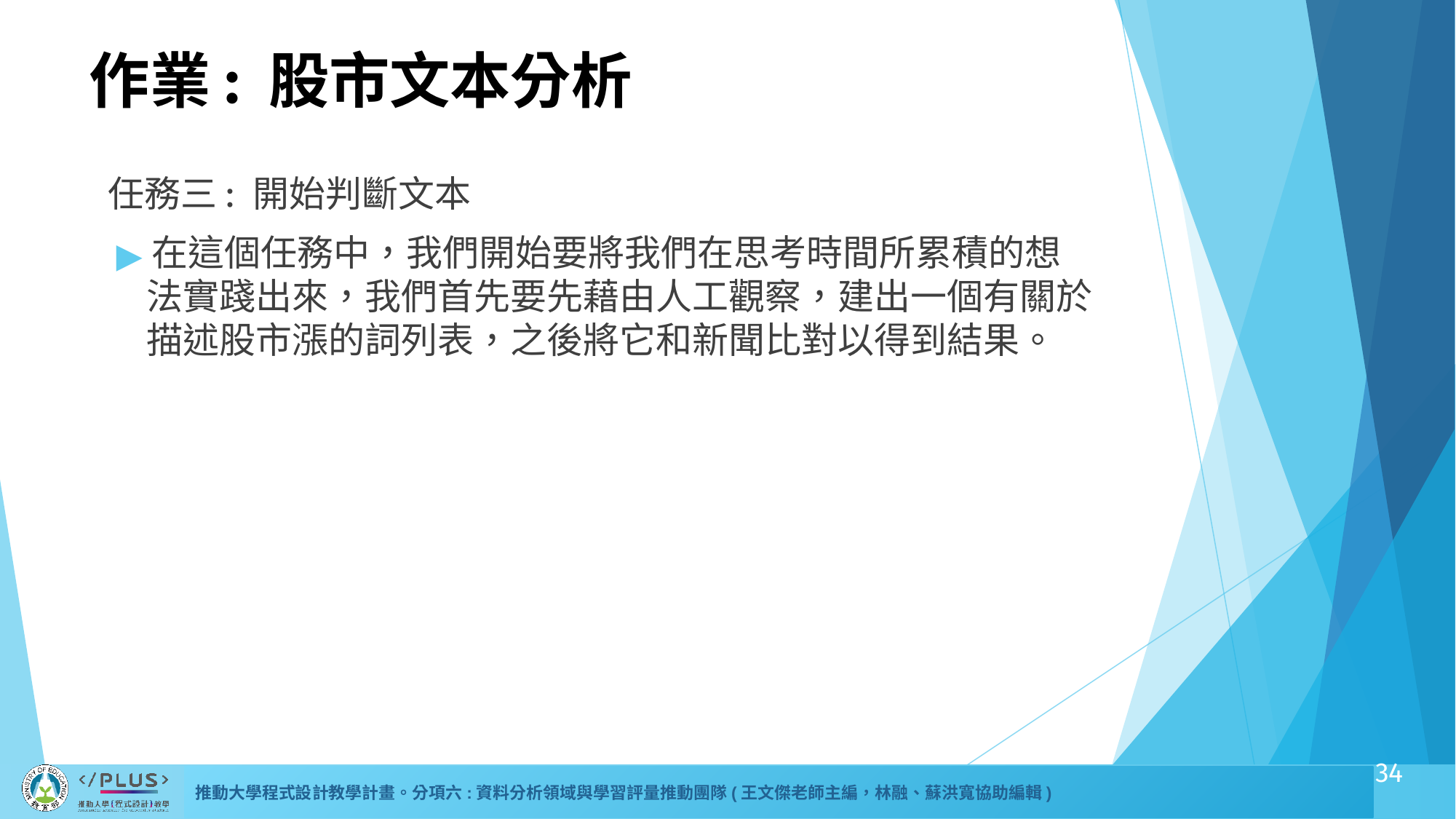

# 作業: 股市文本分析
任務三: 開始判斷文本
在這個任務中，我們開始要將我們在思考時間所累積的想法實踐出來，我們首先要先藉由人工觀察，建出一個有關於描述股市漲的詞列表，之後將它和新聞比對以得到結果。

34